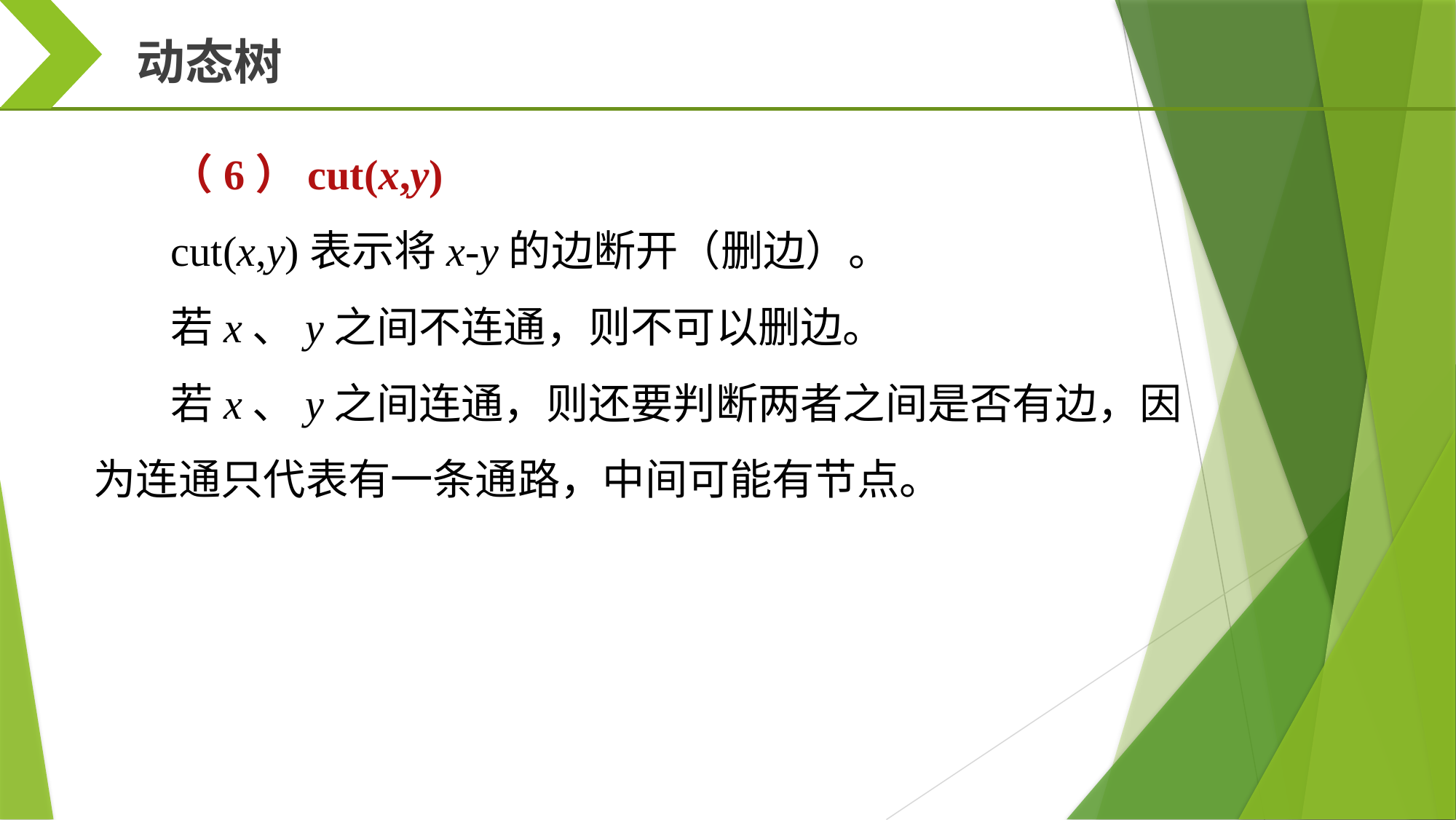

动态树
（6）cut(x,y)
cut(x,y)表示将x-y的边断开（删边）。
若x、y之间不连通，则不可以删边。
若x、y之间连通，则还要判断两者之间是否有边，因为连通只代表有一条通路，中间可能有节点。